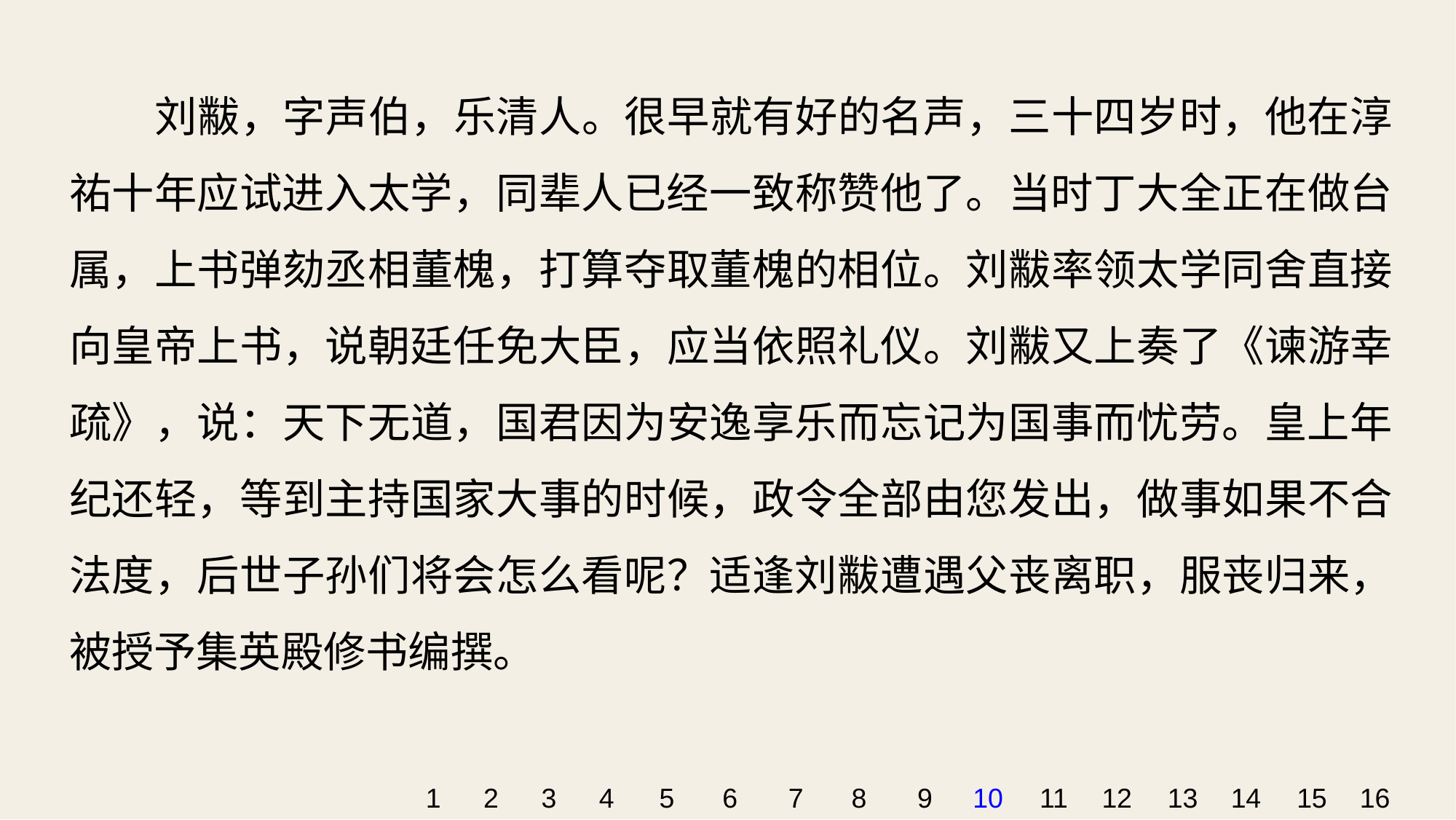

刘黻，字声伯，乐清人。很早就有好的名声，三十四岁时，他在淳祐十年应试进入太学，同辈人已经一致称赞他了。当时丁大全正在做台属，上书弹劾丞相董槐，打算夺取董槐的相位。刘黻率领太学同舍直接向皇帝上书，说朝廷任免大臣，应当依照礼仪。刘黻又上奏了《谏游幸疏》，说：天下无道，国君因为安逸享乐而忘记为国事而忧劳。皇上年纪还轻，等到主持国家大事的时候，政令全部由您发出，做事如果不合法度，后世子孙们将会怎么看呢？适逢刘黻遭遇父丧离职，服丧归来，被授予集英殿修书编撰。
1
2
3
4
5
6
7
8
9
10
11
12
13
14
15
16